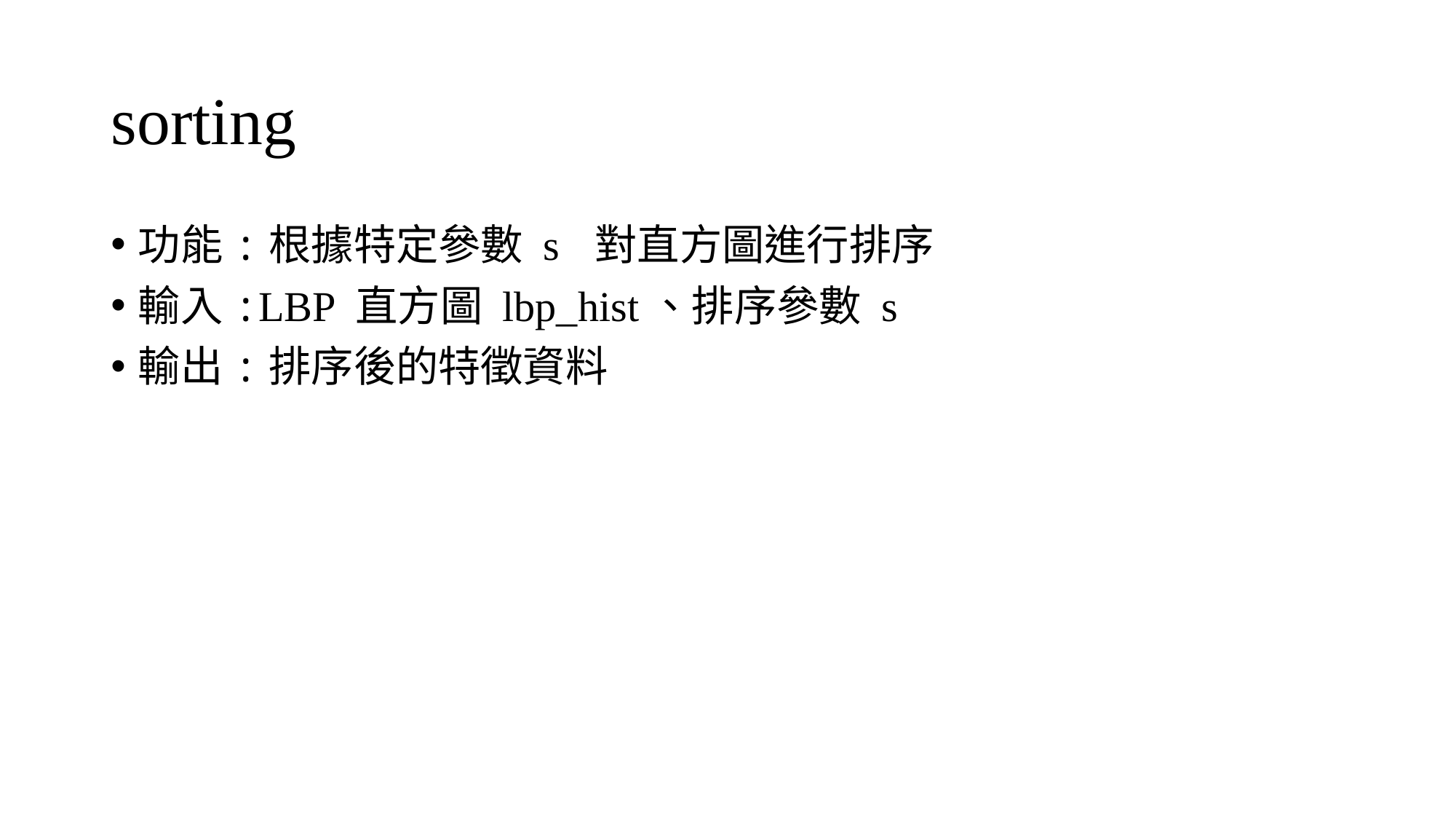

# sorting
功能:根據特定參數 s 對直方圖進行排序
輸入:LBP 直方圖 lbp_hist、排序參數 s
輸出:排序後的特徵資料